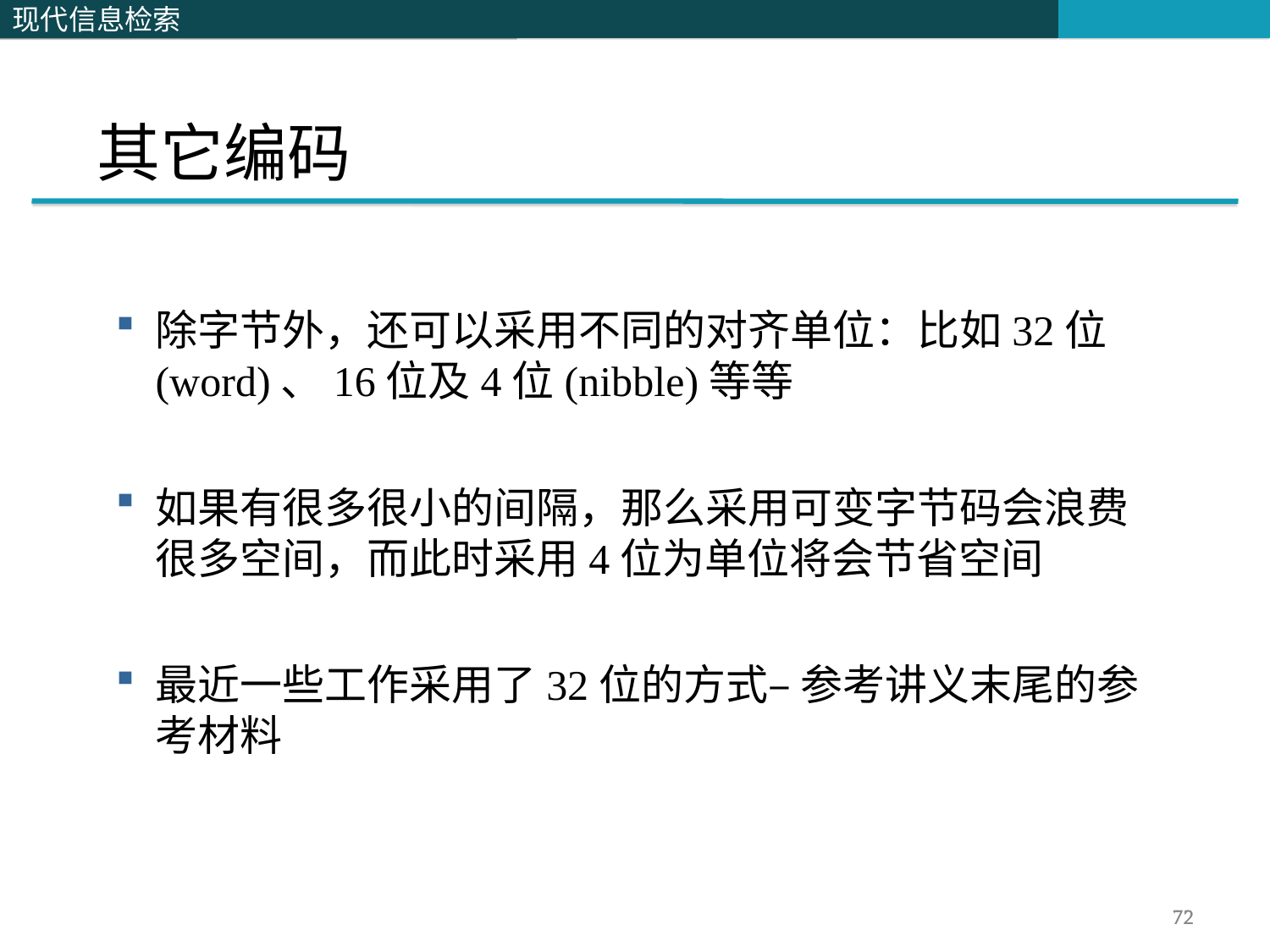

其它编码
除字节外，还可以采用不同的对齐单位：比如32位(word)、16位及4位(nibble)等等

如果有很多很小的间隔，那么采用可变字节码会浪费很多空间，而此时采用4位为单位将会节省空间

最近一些工作采用了32位的方式– 参考讲义末尾的参考材料
72
72